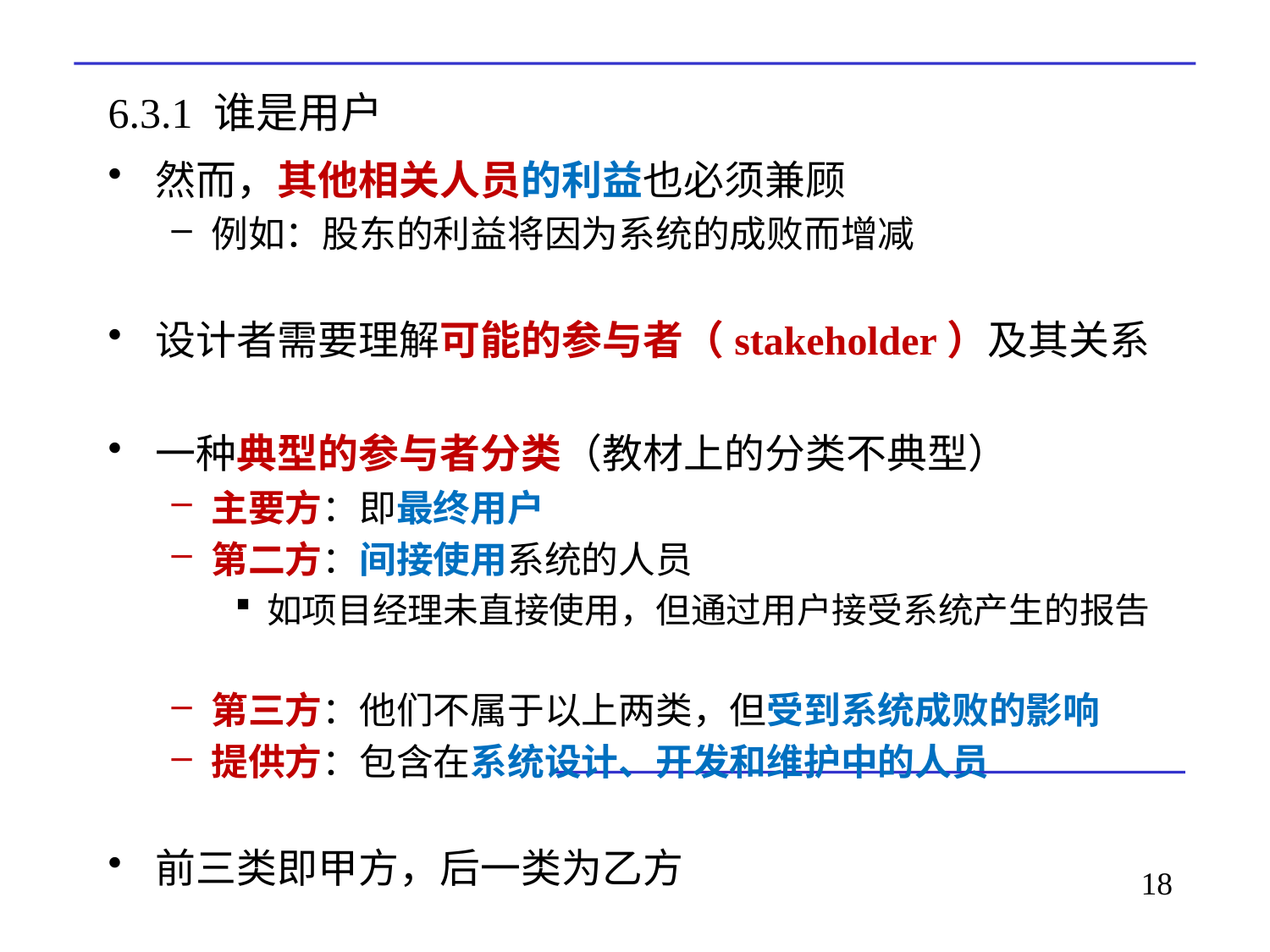

# 6.3.1 谁是用户
然而，其他相关人员的利益也必须兼顾
例如：股东的利益将因为系统的成败而增减

设计者需要理解可能的参与者（stakeholder）及其关系

一种典型的参与者分类（教材上的分类不典型）
主要方：即最终用户
第二方：间接使用系统的人员
如项目经理未直接使用，但通过用户接受系统产生的报告

第三方：他们不属于以上两类，但受到系统成败的影响
提供方：包含在系统设计、开发和维护中的人员

前三类即甲方，后一类为乙方
18